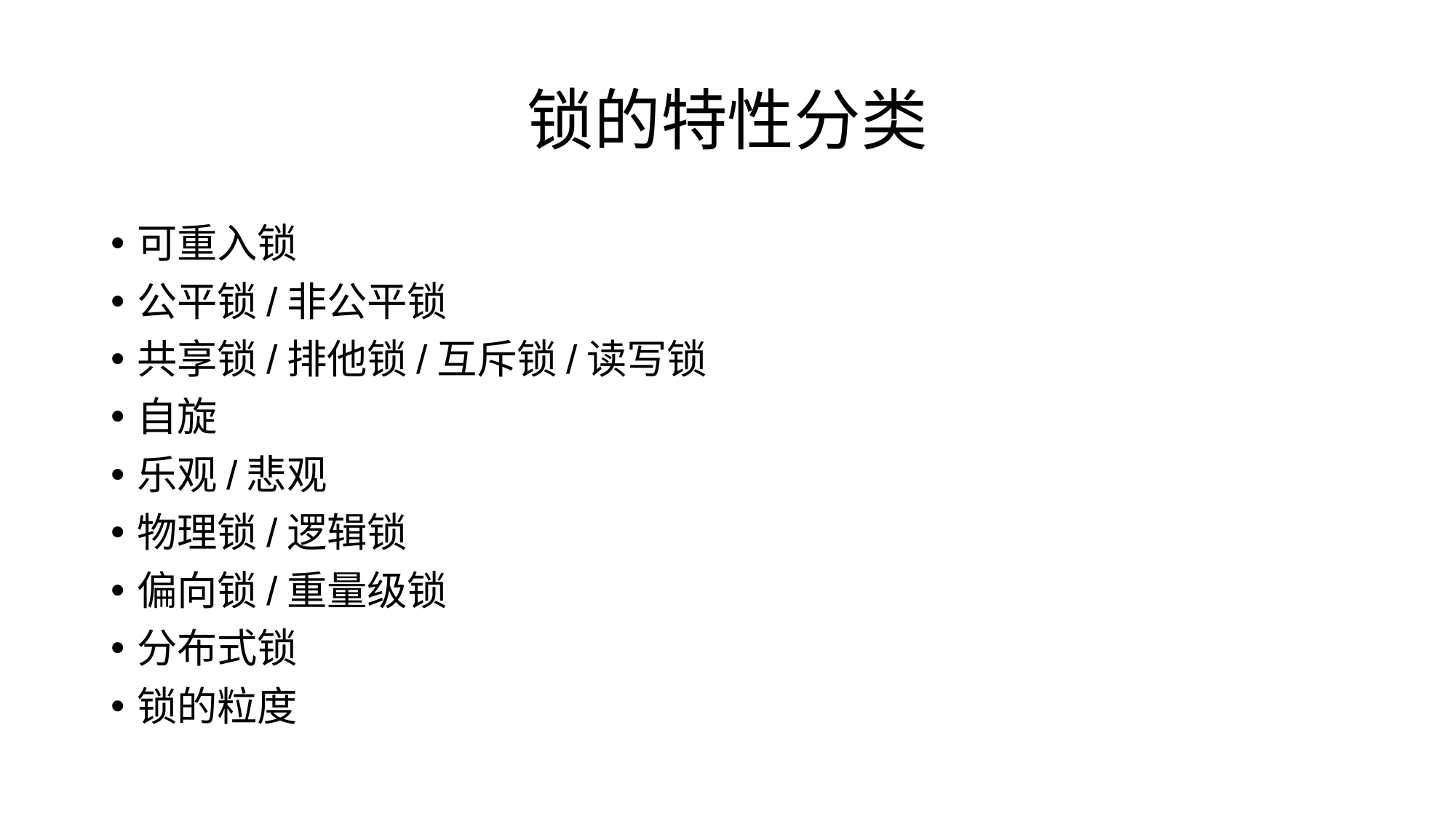

# 锁的特性分类
可重入锁
公平锁/非公平锁
共享锁/排他锁/互斥锁/读写锁
自旋
乐观/悲观
物理锁/逻辑锁
偏向锁/重量级锁
分布式锁
锁的粒度